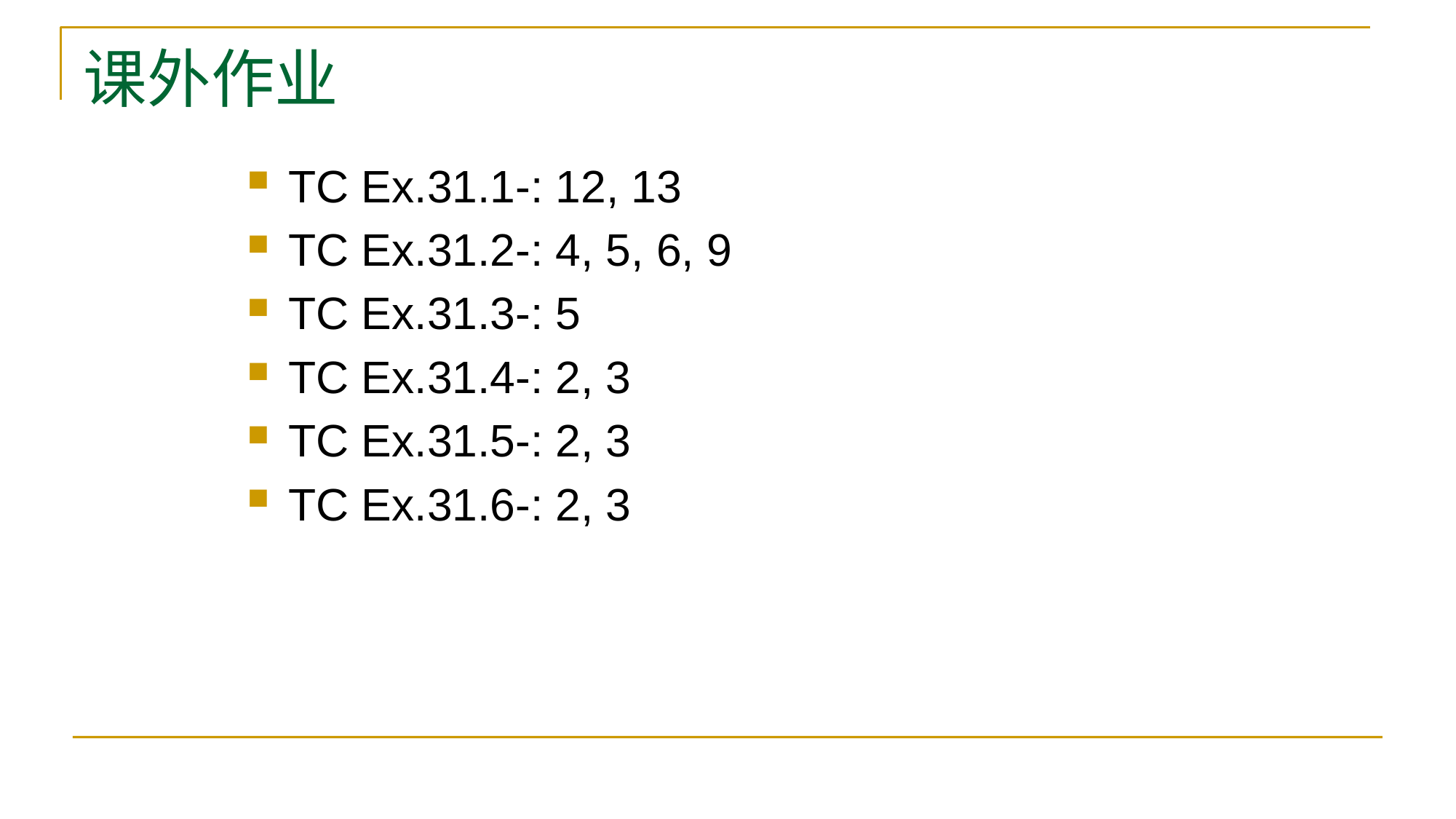

# 课外作业
TC Ex.31.1-: 12, 13
TC Ex.31.2-: 4, 5, 6, 9
TC Ex.31.3-: 5
TC Ex.31.4-: 2, 3
TC Ex.31.5-: 2, 3
TC Ex.31.6-: 2, 3